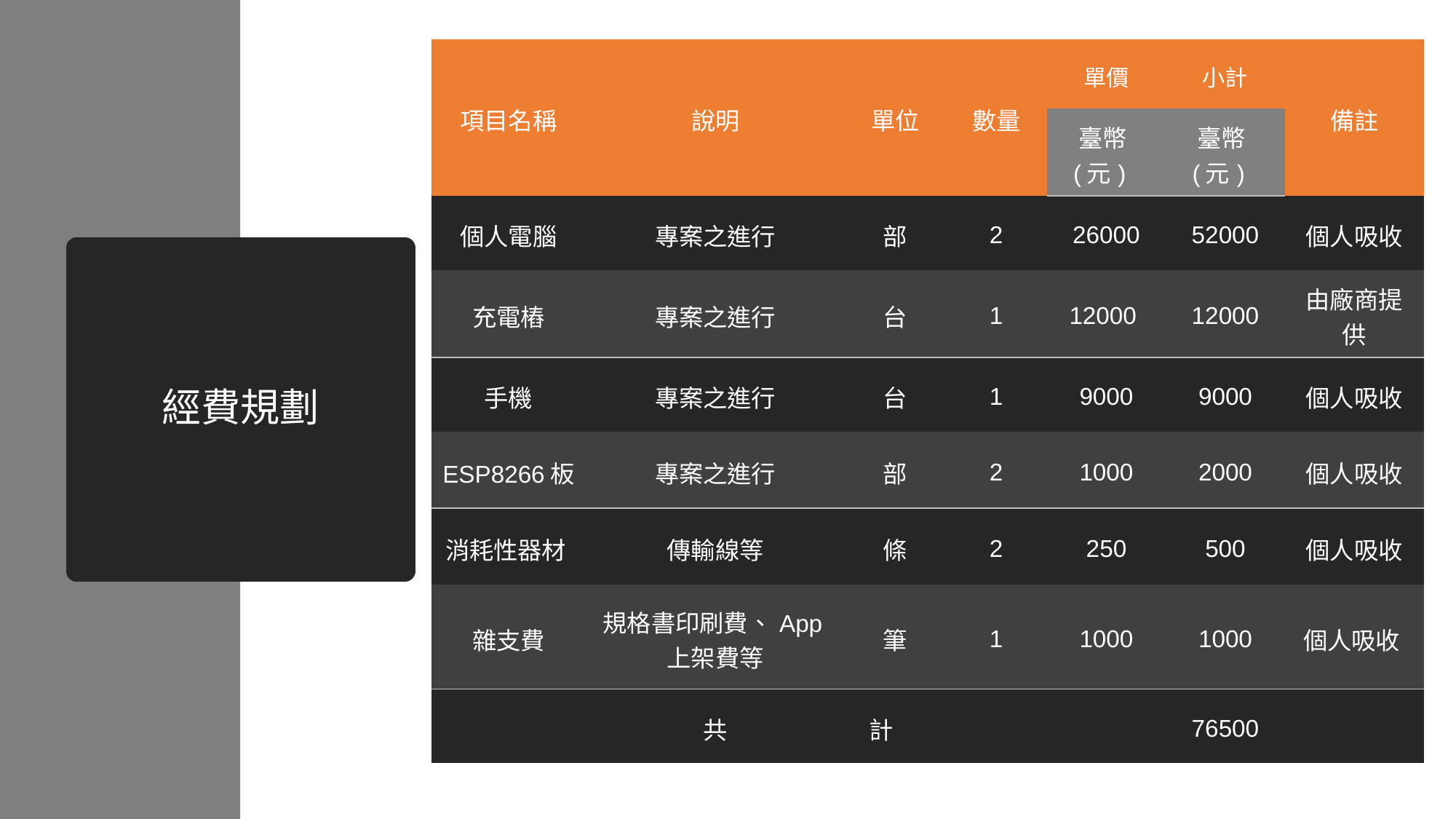

| 項目名稱 | 說明 | 單位 | 數量 | 單價 | 小計 | 備註 |
| --- | --- | --- | --- | --- | --- | --- |
|  |  |  |  | 臺幣(元) | 臺幣(元) |  |
| 個人電腦 | 專案之進行 | 部 | 2 | 26000 | 52000 | 個人吸收 |
| 充電樁 | 專案之進行 | 台 | 1 | 12000 | 12000 | 由廠商提供 |
| 手機 | 專案之進行 | 台 | 1 | 9000 | 9000 | 個人吸收 |
| ESP8266板 | 專案之進行 | 部 | 2 | 1000 | 2000 | 個人吸收 |
| 消耗性器材 | 傳輸線等 | 條 | 2 | 250 | 500 | 個人吸收 |
| 雜支費 | 規格書印刷費、App上架費等 | 筆 | 1 | 1000 | 1000 | 個人吸收 |
| 共                          計 |  |  |  |  | 76500 |  |
# 經費規劃